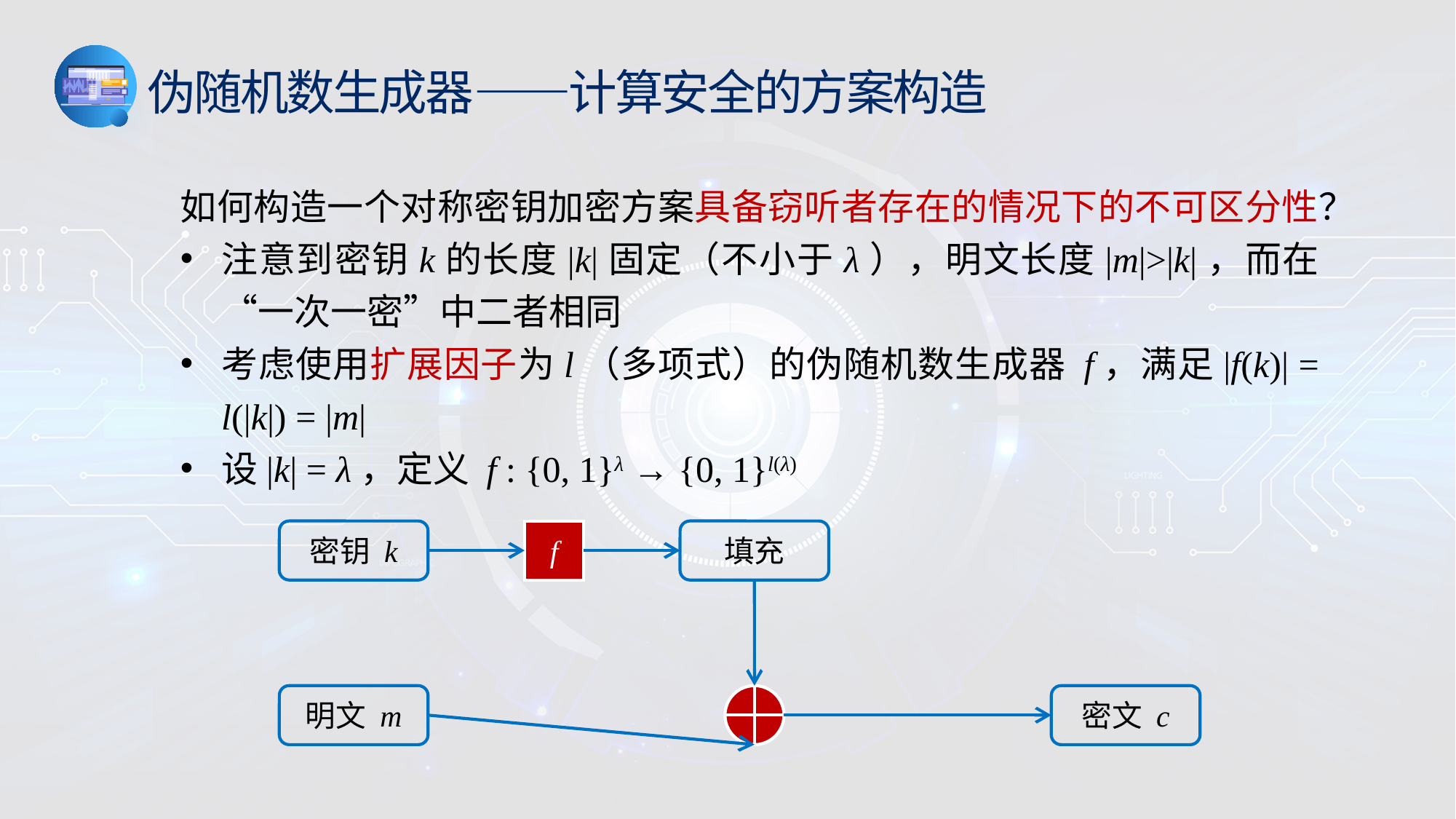

伪随机数生成器——计算安全的方案构造

如何构造一个对称密钥加密方案具备窃听者存在的情况下的不可区分性？
注意到密钥k的长度|k|固定（不小于λ），明文长度|m|>|k|，而在“一次一密”中二者相同
考虑使用扩展因子为l（多项式）的伪随机数生成器 f，满足|f(k)| = l(|k|) = |m|
设|k| = λ，定义 f : {0, 1}λ → {0, 1}l(λ)
密钥 k
f
填充
明文 m

密文 c